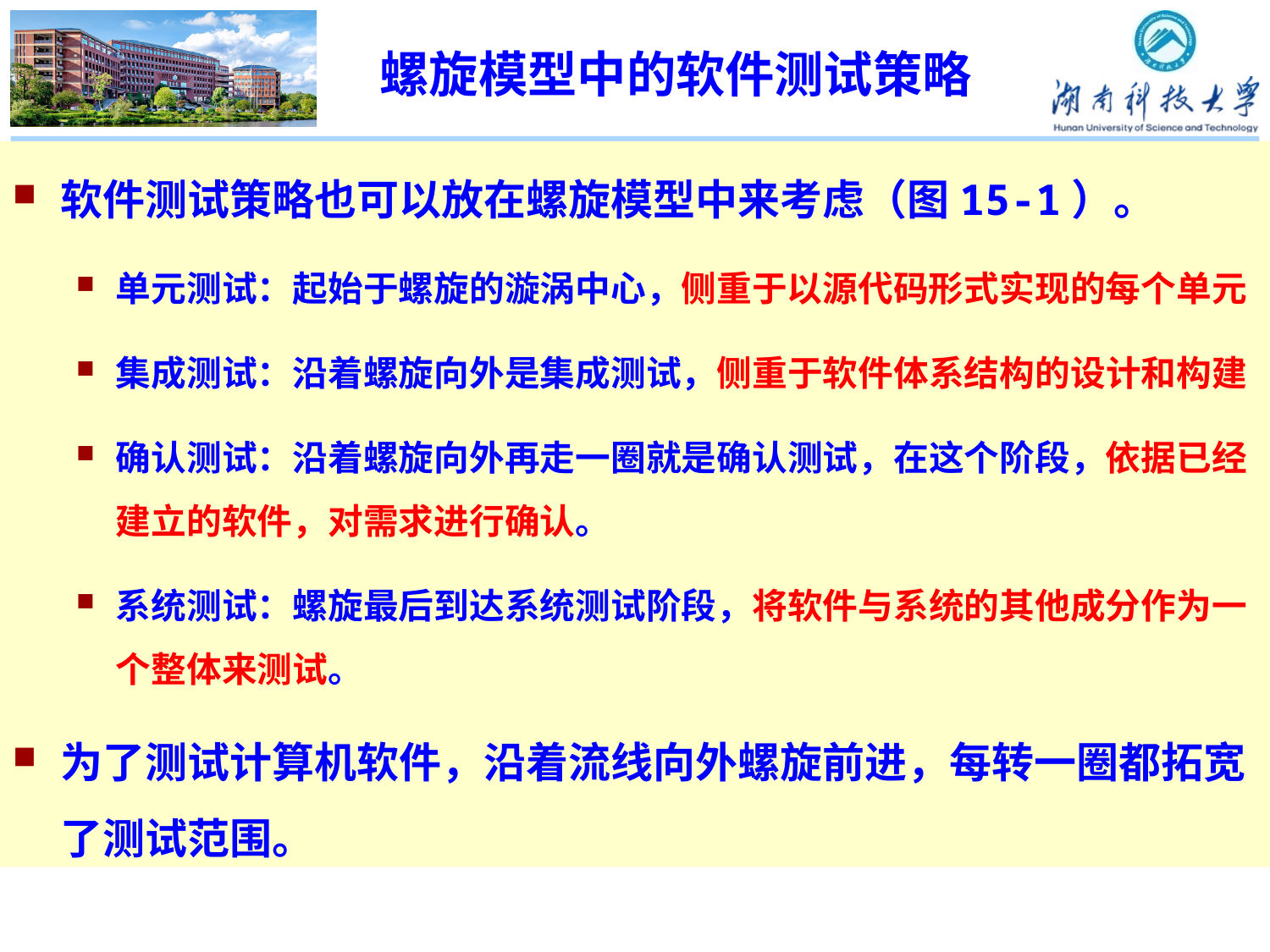

螺旋模型中的软件测试策略
软件测试策略也可以放在螺旋模型中来考虑（图15-1）。
单元测试：起始于螺旋的漩涡中心，侧重于以源代码形式实现的每个单元
集成测试：沿着螺旋向外是集成测试，侧重于软件体系结构的设计和构建
确认测试：沿着螺旋向外再走一圈就是确认测试，在这个阶段，依据已经建立的软件，对需求进行确认。
系统测试：螺旋最后到达系统测试阶段，将软件与系统的其他成分作为一个整体来测试。
为了测试计算机软件，沿着流线向外螺旋前进，每转一圈都拓宽了测试范围。
10